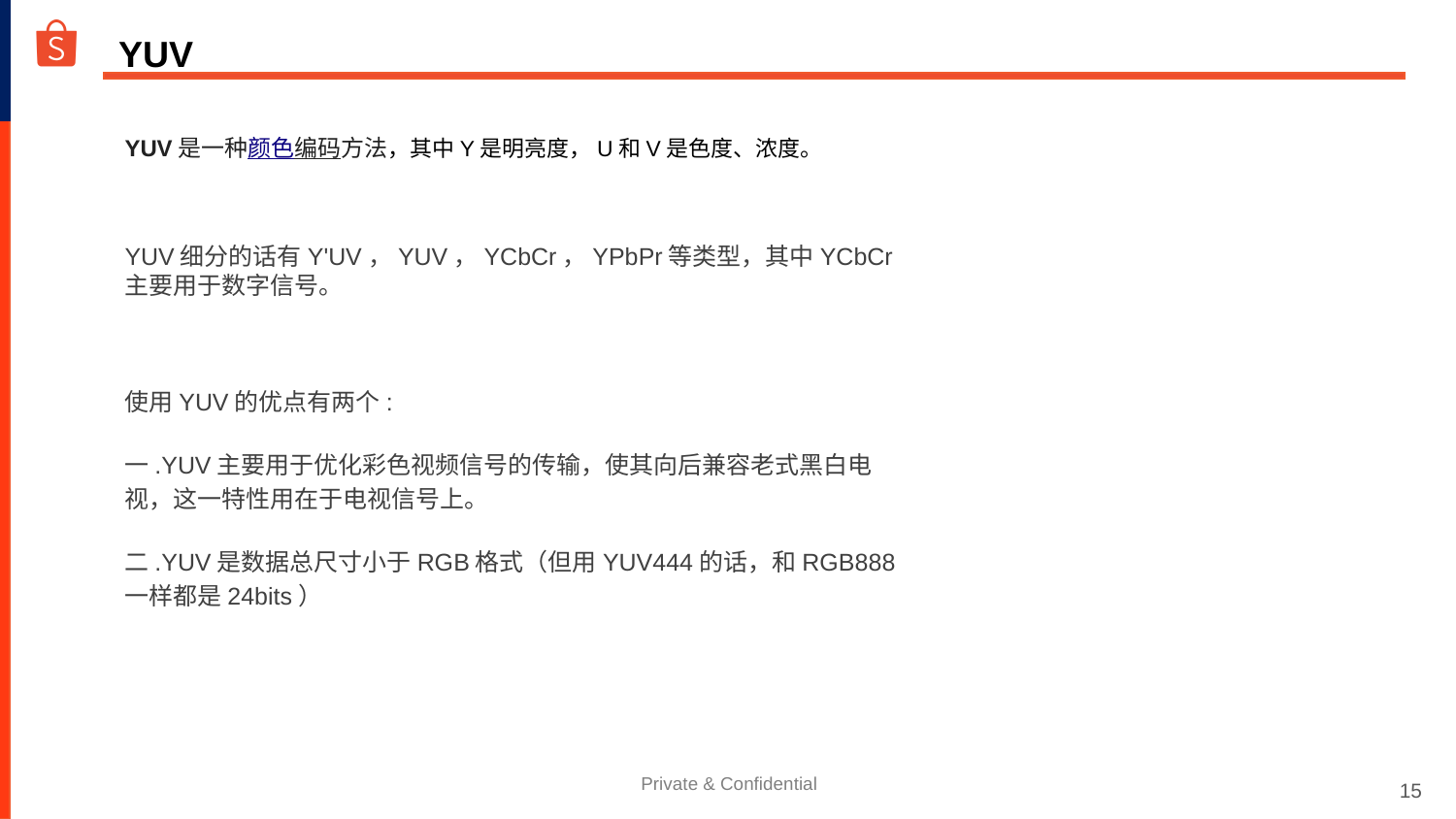

YUV
YUV是一种颜色编码方法，其中Y是明亮度，U和V是色度、浓度。

YUV细分的话有Y'UV，YUV，YCbCr，YPbPr等类型，其中YCbCr主要用于数字信号。

使用YUV的优点有两个:
一.YUV主要用于优化彩色视频信号的传输，使其向后兼容老式黑白电视，这一特性用在于电视信号上。
二.YUV是数据总尺寸小于RGB格式（但用YUV444的话，和RGB888一样都是24bits）

15